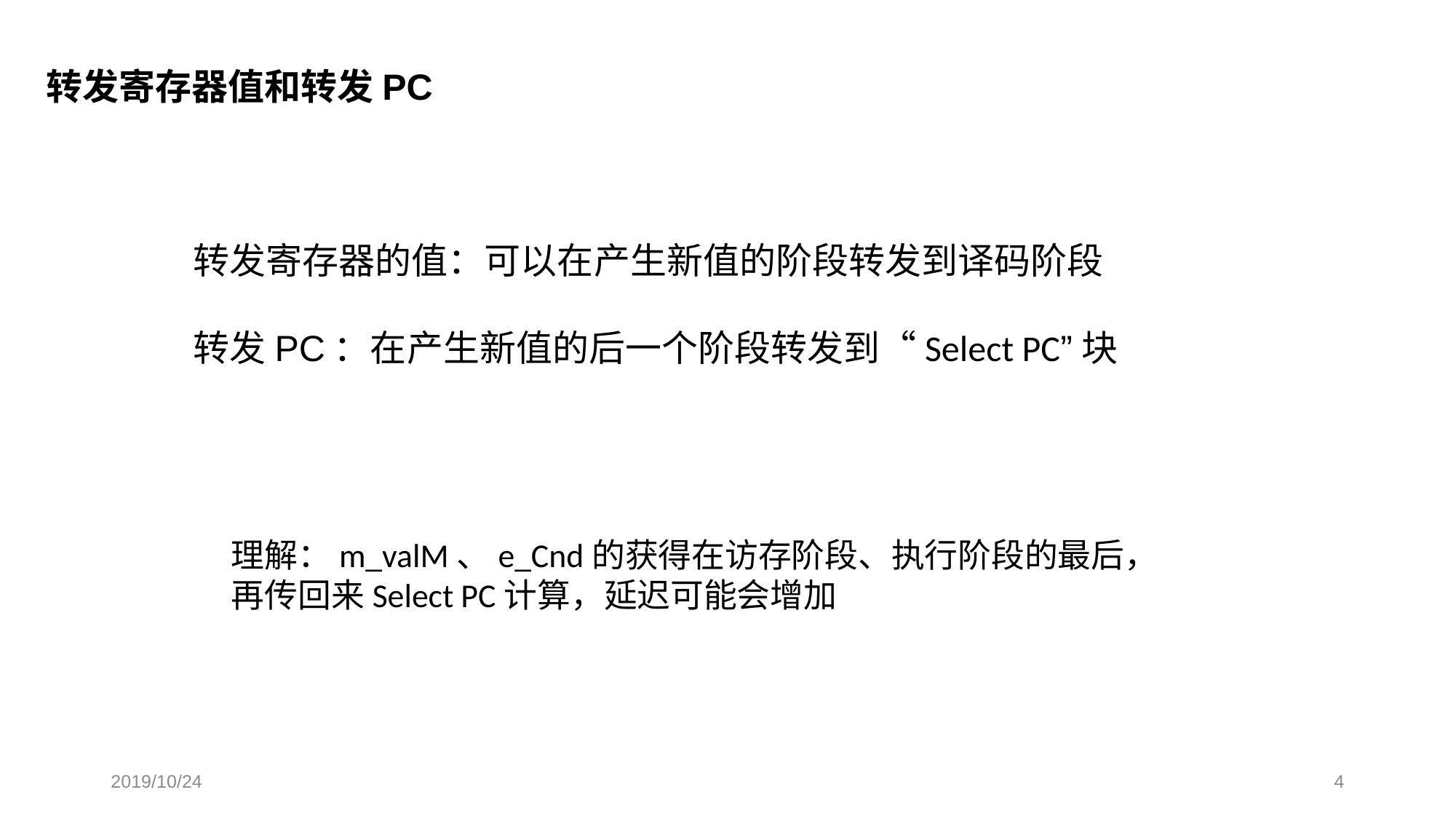

转发寄存器值和转发PC
转发寄存器的值：可以在产生新值的阶段转发到译码阶段

转发PC：在产生新值的后一个阶段转发到“Select PC”块
理解：m_valM、e_Cnd的获得在访存阶段、执行阶段的最后，再传回来Select PC计算，延迟可能会增加
2019/10/24
4